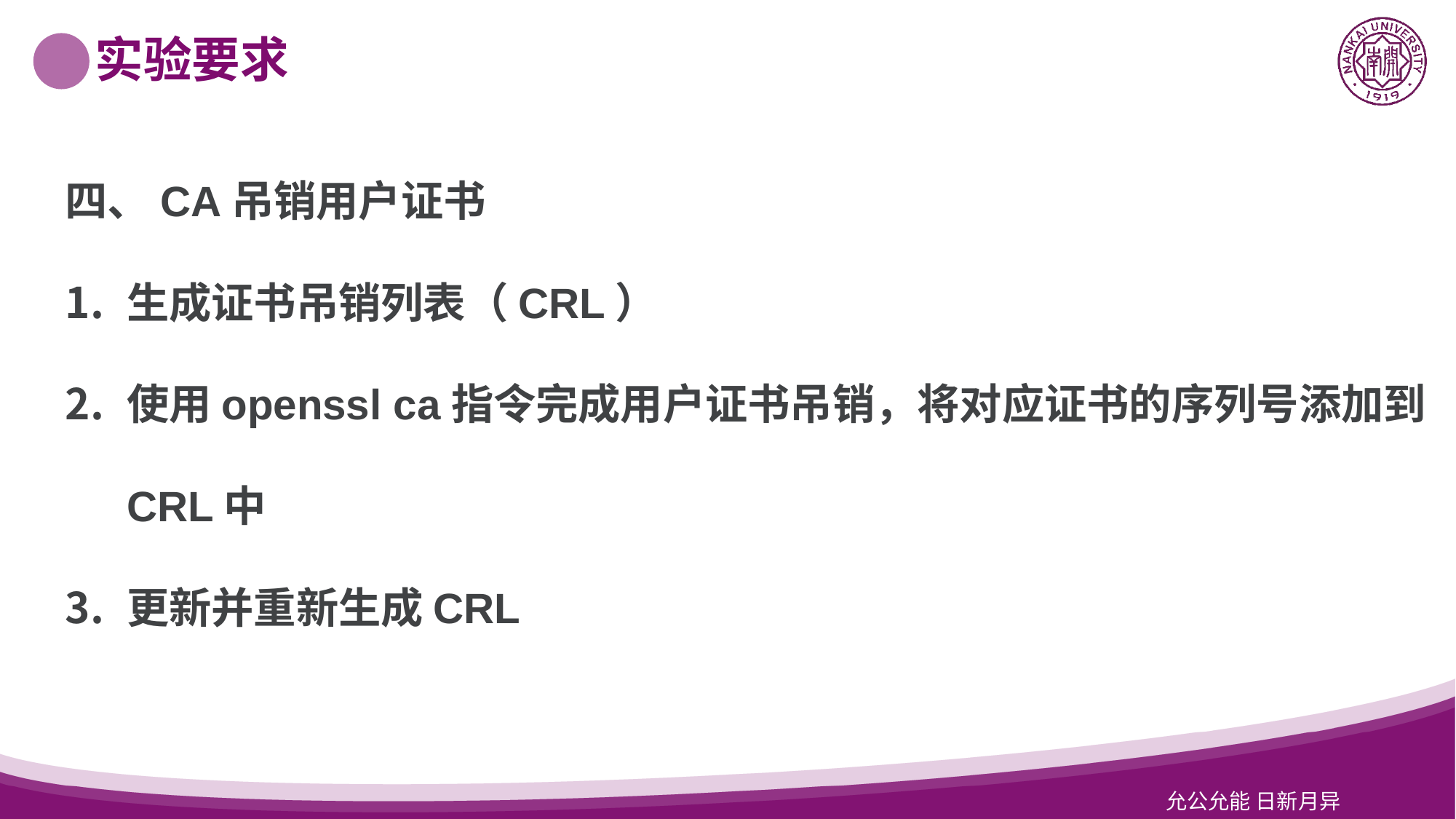

选中图片Delete，点击中间图标即可插入新图片

实验要求
四、CA吊销用户证书
生成证书吊销列表（CRL）
使用openssl ca指令完成用户证书吊销，将对应证书的序列号添加到CRL中
更新并重新生成CRL